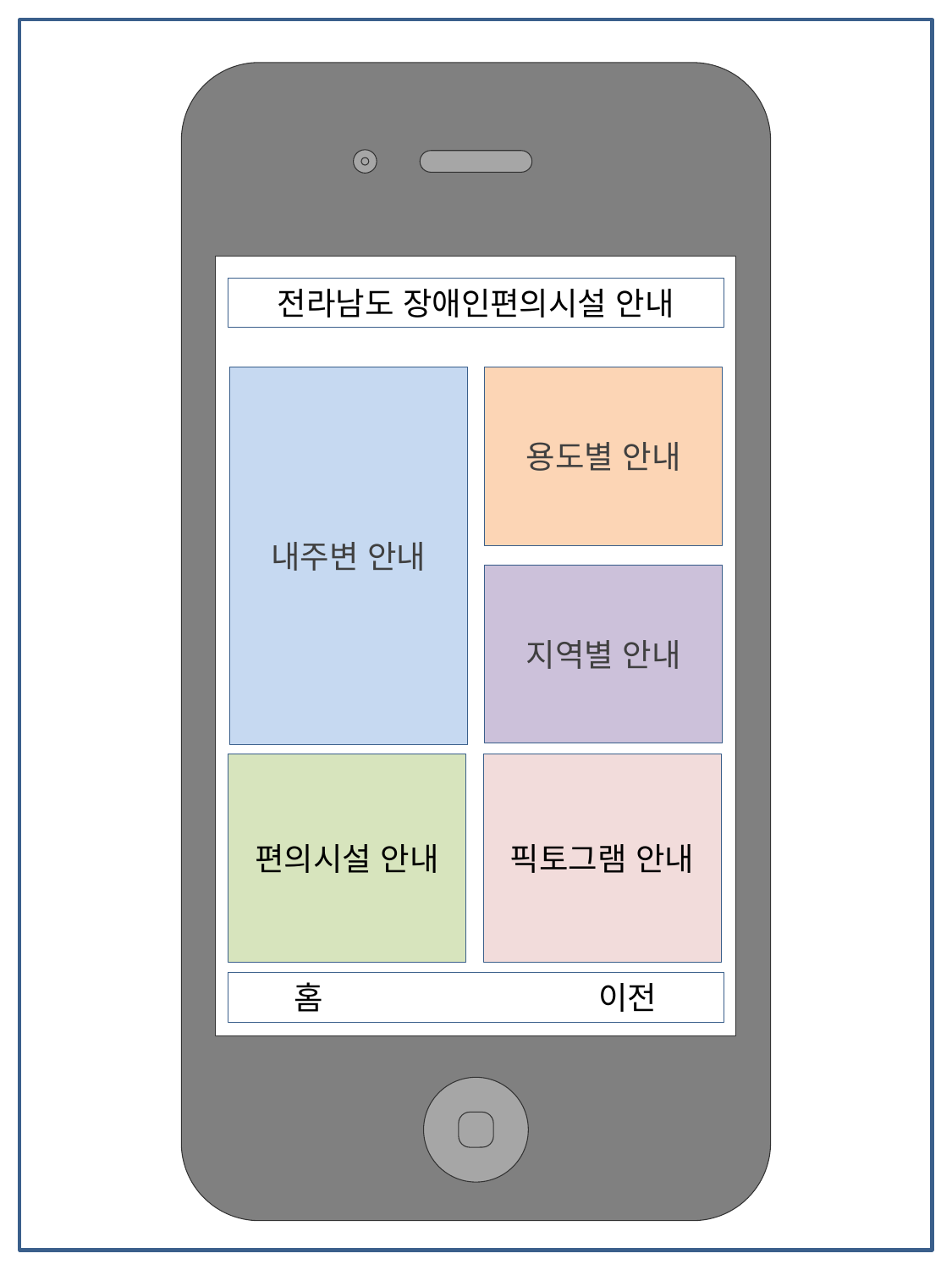

전라남도 장애인편의시설 안내
내주변 안내
용도별 안내
지역별 안내
편의시설 안내
픽토그램 안내
홈                               이전